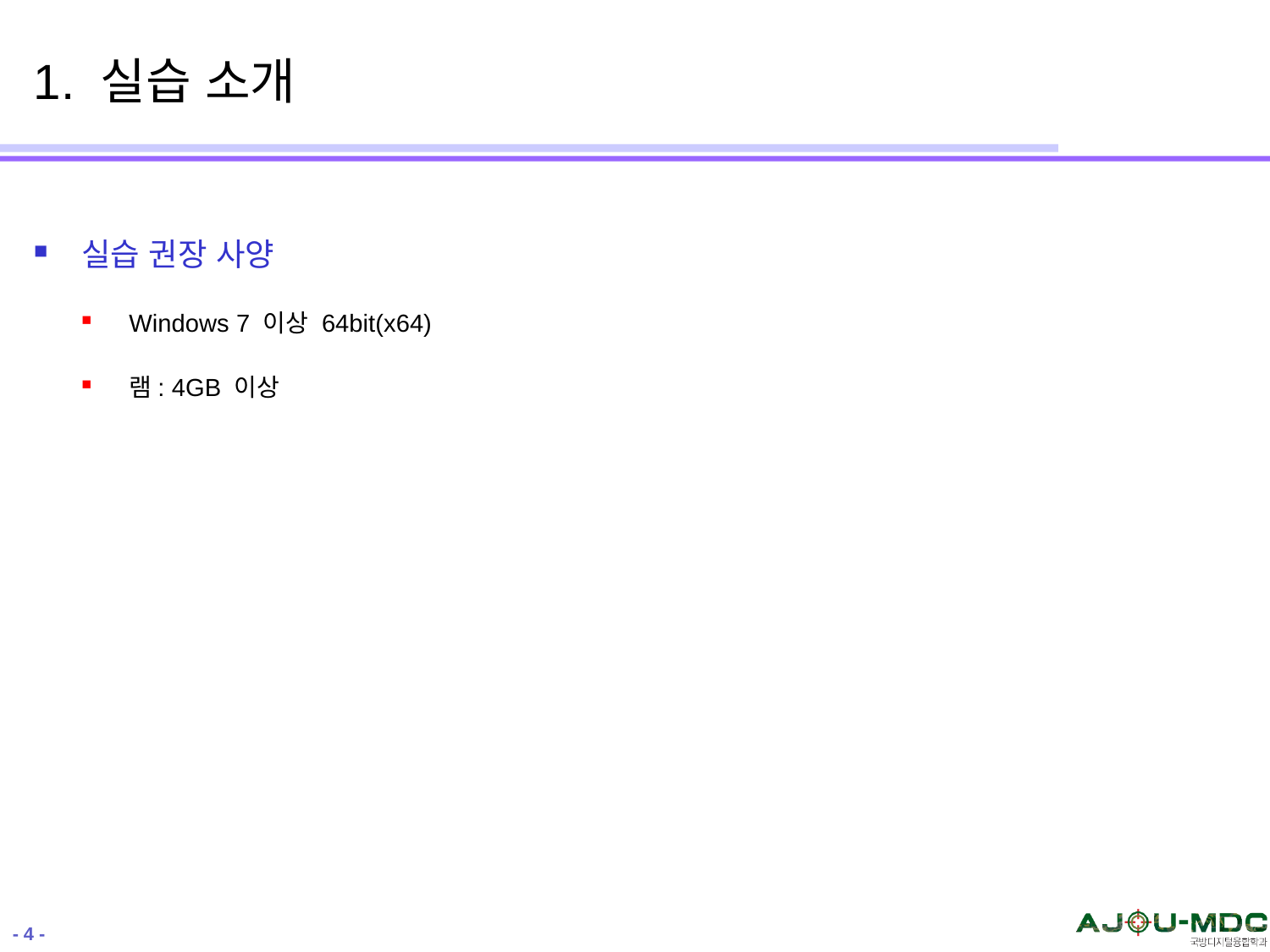

# 1. 실습 소개
실습 권장 사양
Windows 7 이상 64bit(x64)
램: 4GB 이상
- 4 -